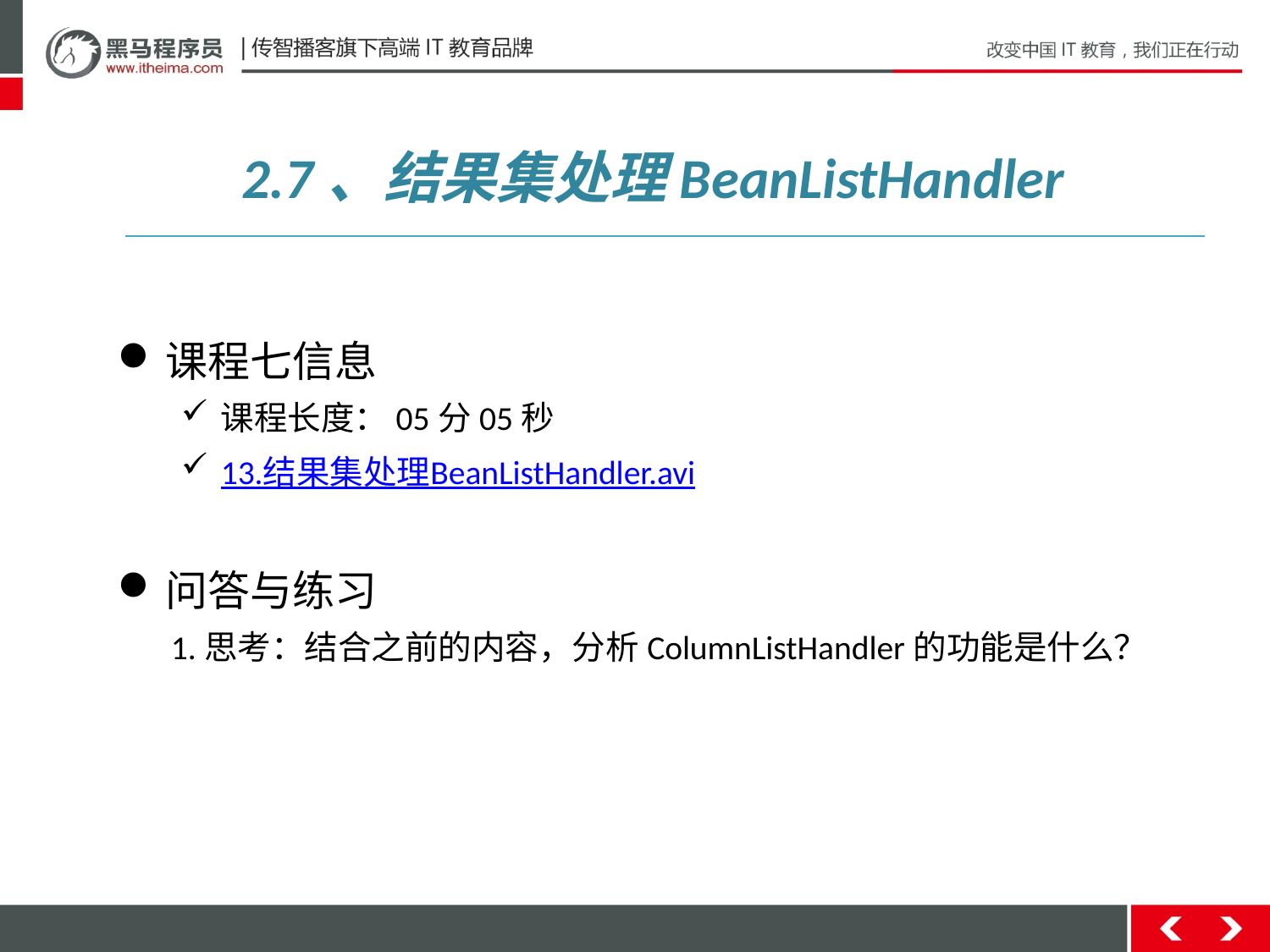

2.7、结果集处理BeanListHandler

课程七信息
课程长度：05分05秒
13.结果集处理BeanListHandler.avi

问答与练习
       1.思考：结合之前的内容，分析ColumnListHandler的功能是什么？